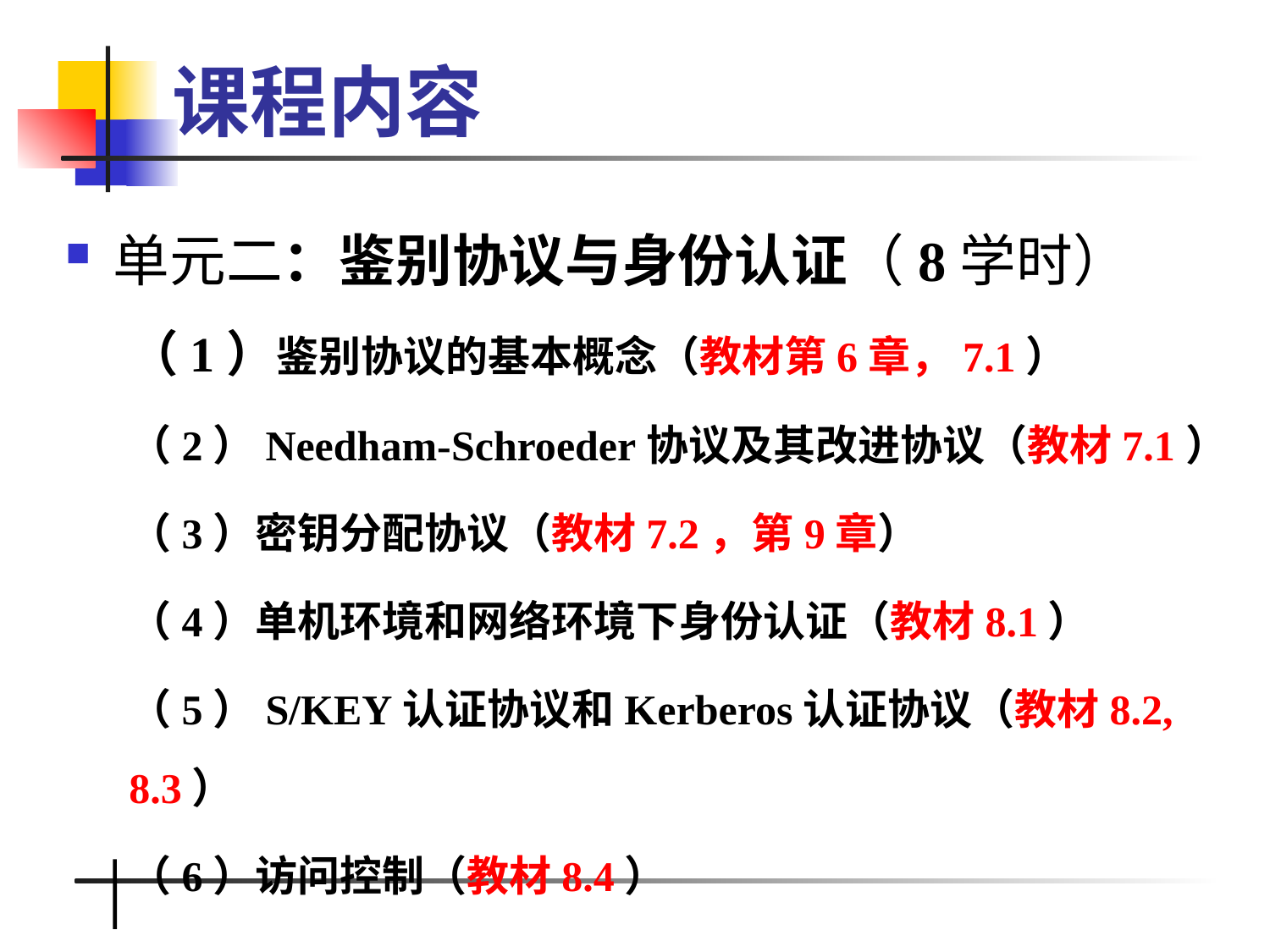

# 课程内容
单元二：鉴别协议与身份认证（8学时）
（1）鉴别协议的基本概念（教材第6章，7.1）
（2）Needham-Schroeder协议及其改进协议（教材7.1）
（3）密钥分配协议（教材7.2，第9章）
（4）单机环境和网络环境下身份认证（教材8.1）
（5）S/KEY认证协议和Kerberos认证协议（教材8.2, 8.3）
（6）访问控制（教材8.4）